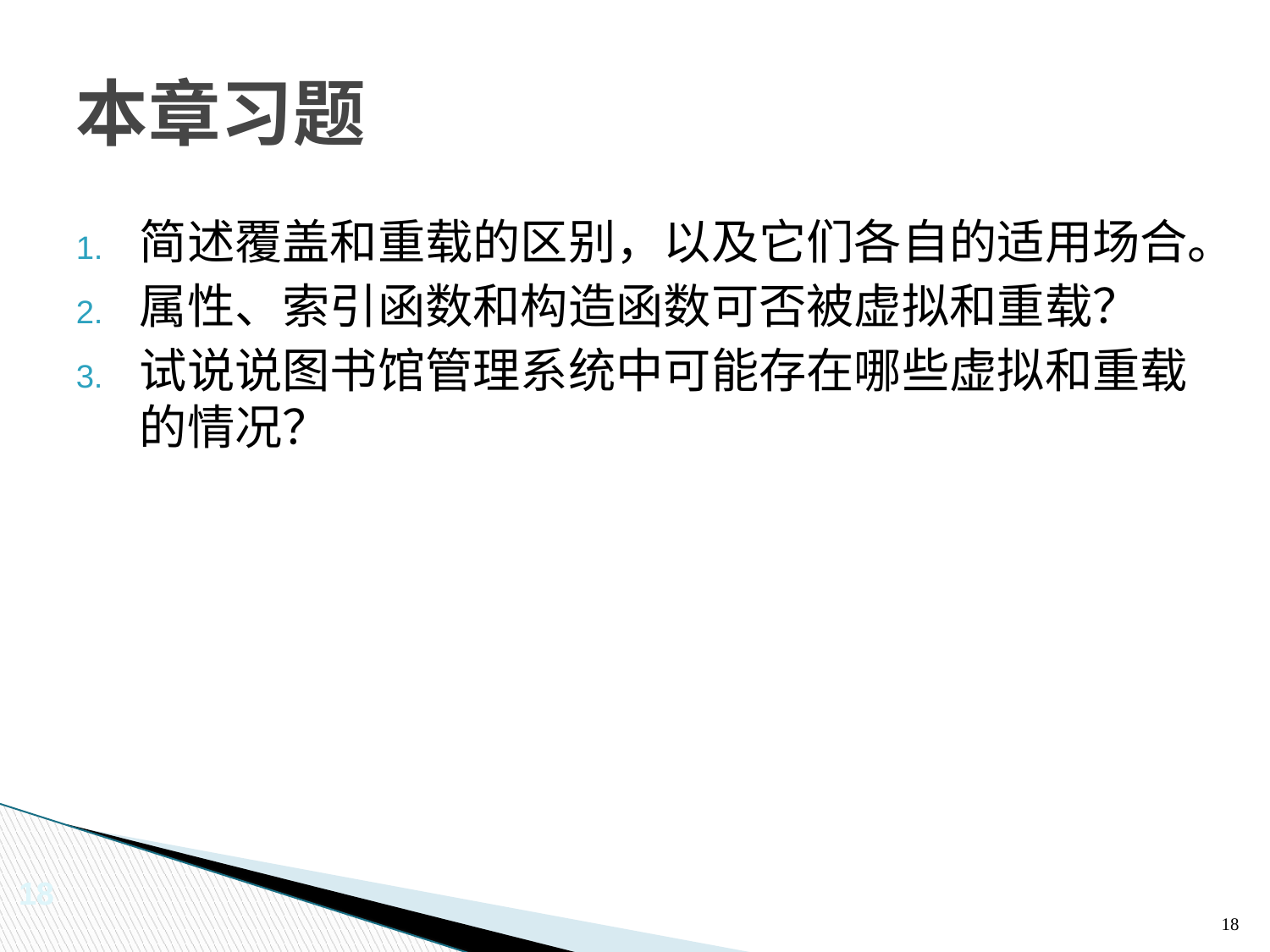

# 本章习题
简述覆盖和重载的区别，以及它们各自的适用场合。
属性、索引函数和构造函数可否被虚拟和重载？
试说说图书馆管理系统中可能存在哪些虚拟和重载的情况？
18